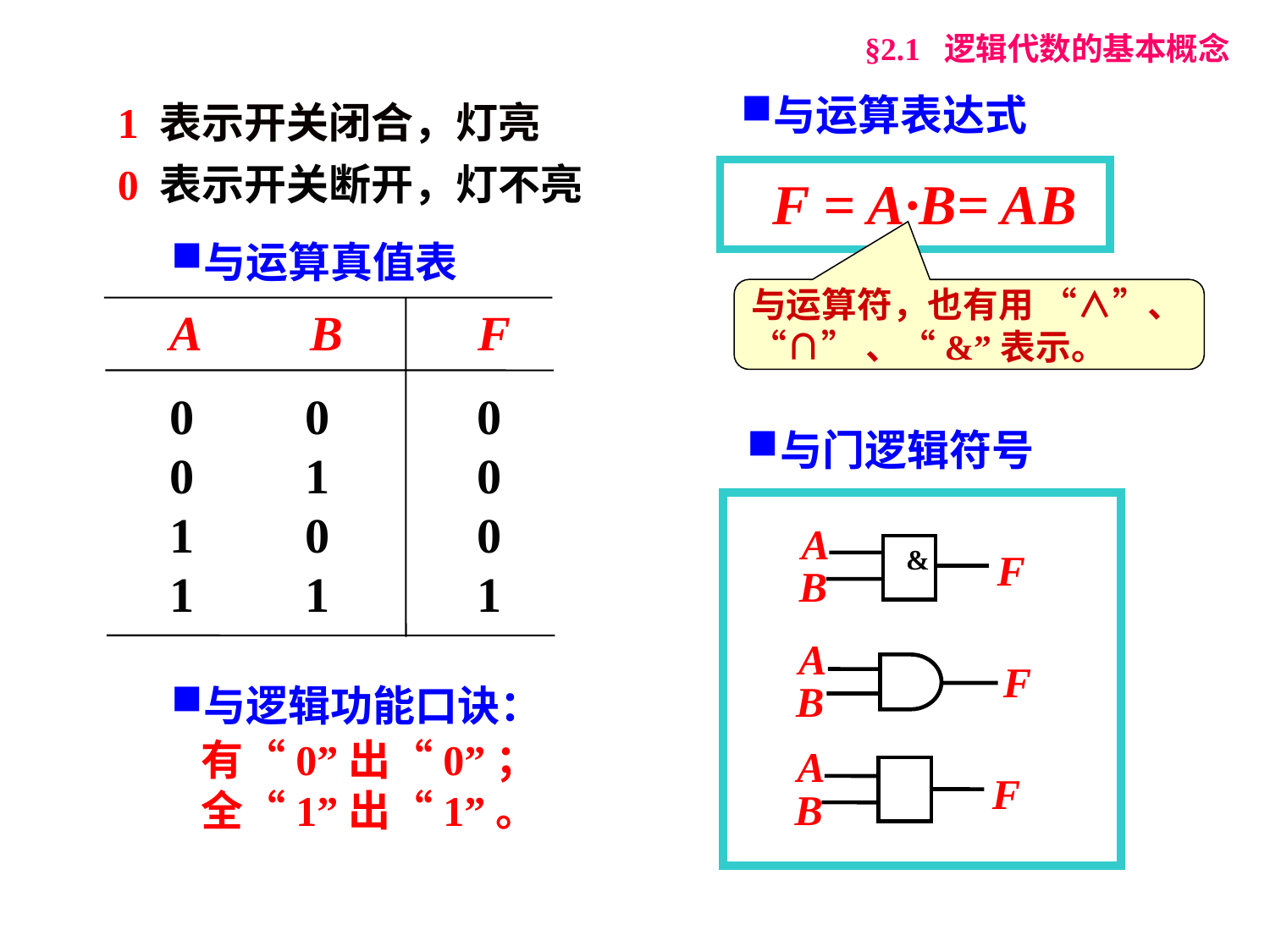

§2.1  逻辑代数的基本概念

与运算表达式
1 表示开关闭合，灯亮
0 表示开关断开，灯不亮

 F = A·B= AB
与运算真值表
    A         B           F
    0         0            0
    0         1            0
    1         0            0
    1         1            1

与运算符，也有用 “∧”、
“∩”、“&”表示。
与门逻辑符号

A
F

B
A
F

B

A

F
B

&
与逻辑功能口诀：
有“0”出“0”；
全“1”出“1”。